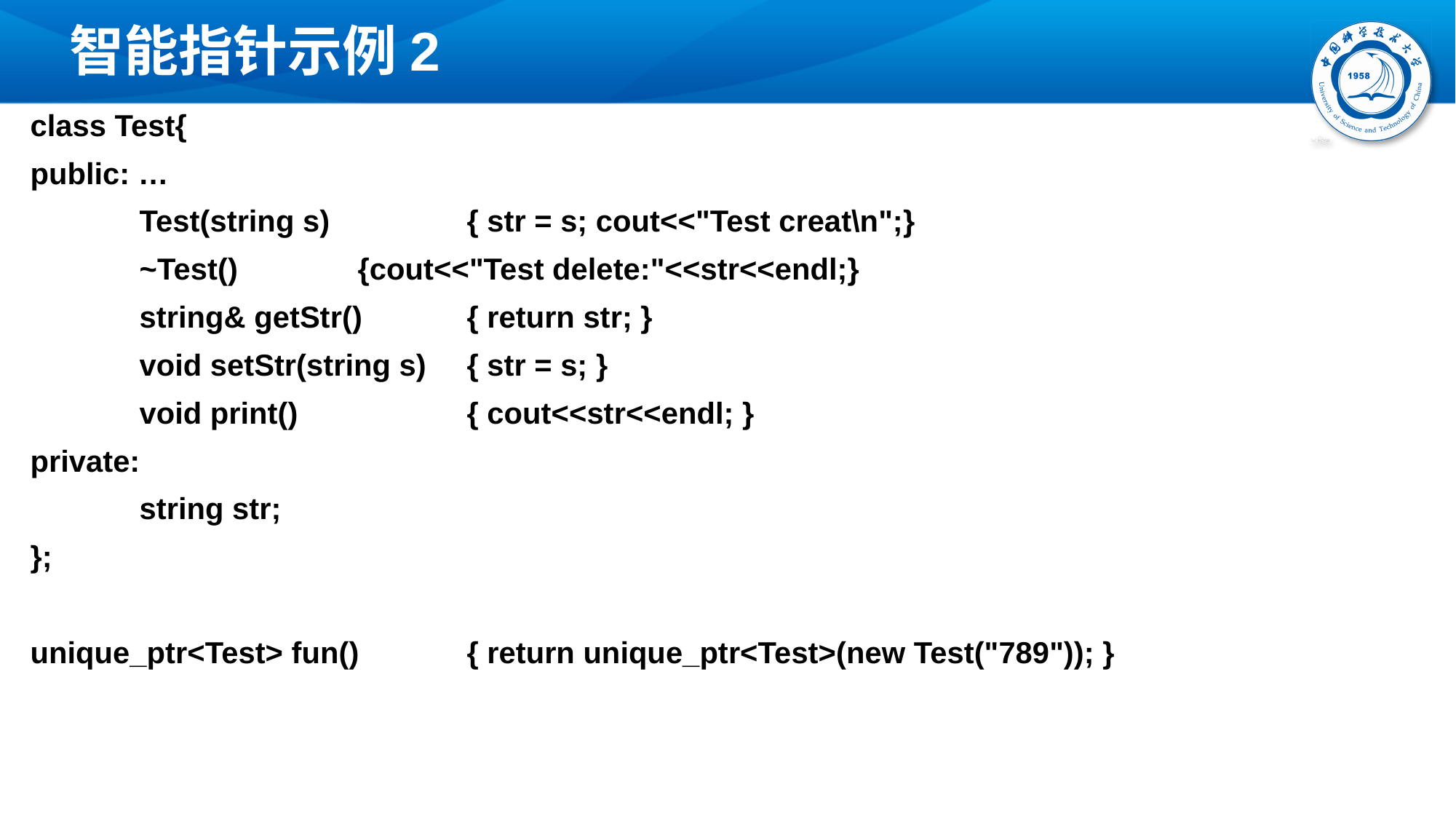

# 智能指针示例2
class Test{
public: …
	Test(string s)		{ str = s; cout<<"Test creat\n";}
	~Test() 		{cout<<"Test delete:"<<str<<endl;}
	string& getStr() 	{ return str; }
	void setStr(string s) 	{ str = s; }
	void print() 		{ cout<<str<<endl; }
private:
	string str;
};

unique_ptr<Test> fun()  	{ return unique_ptr<Test>(new Test("789")); }